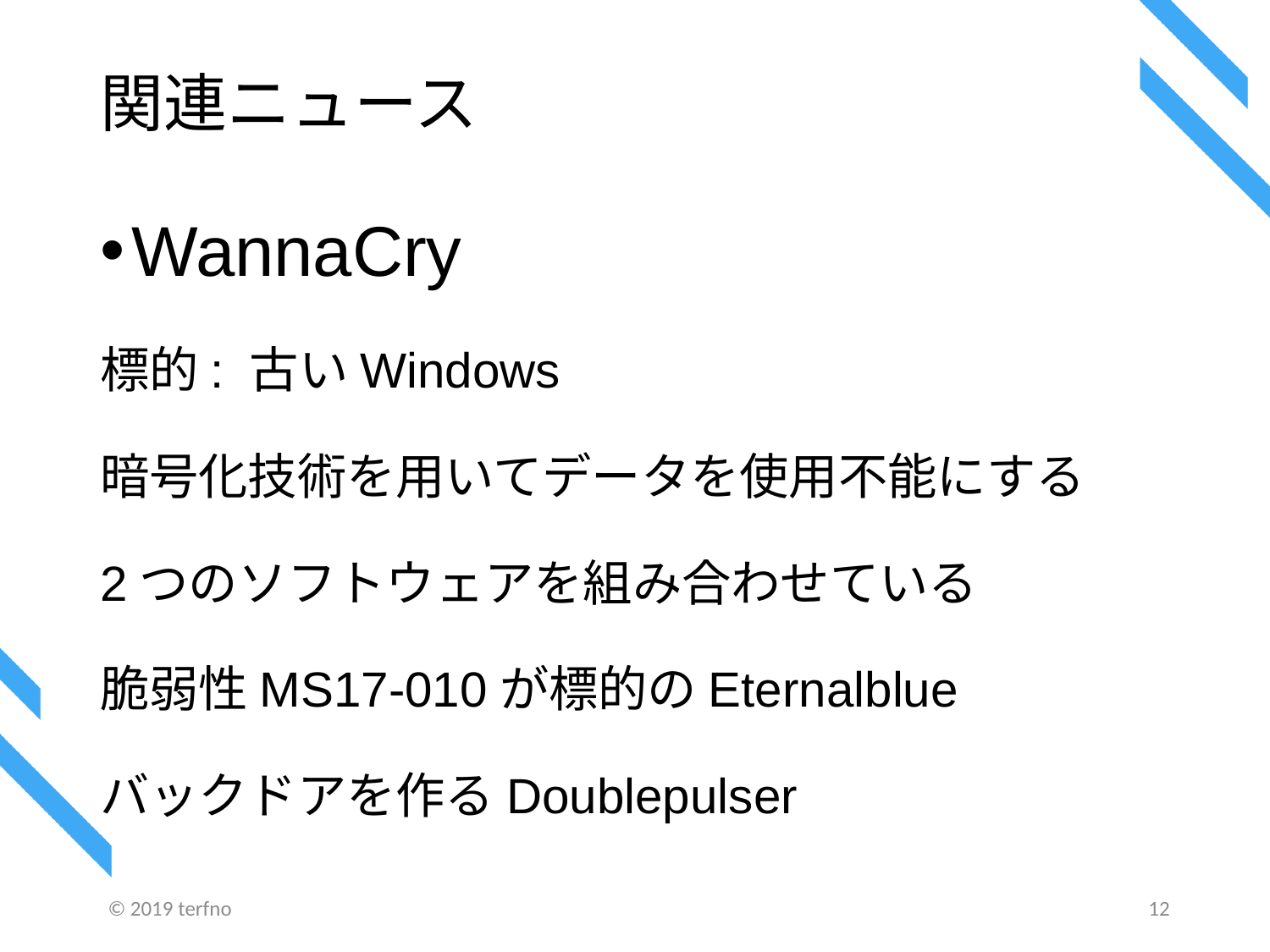

# 関連ニュース
WannaCry
標的: 古いWindows
暗号化技術を用いてデータを使用不能にする
2つのソフトウェアを組み合わせている
脆弱性MS17-010が標的のEternalblue
バックドアを作るDoublepulser
© 2019 terfno
12